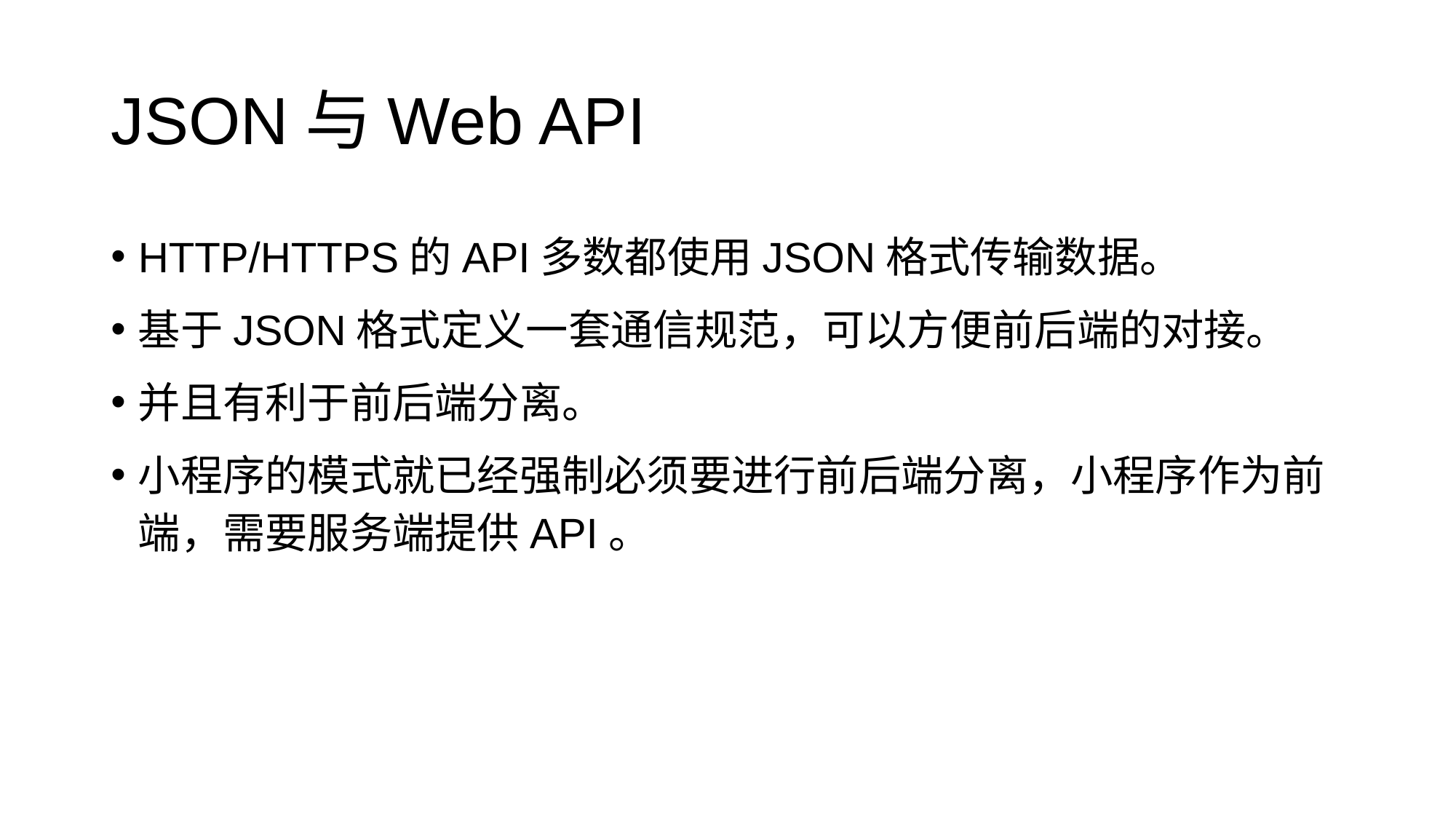

# JSON与Web API
HTTP/HTTPS的API多数都使用JSON格式传输数据。
基于JSON格式定义一套通信规范，可以方便前后端的对接。
并且有利于前后端分离。
小程序的模式就已经强制必须要进行前后端分离，小程序作为前端，需要服务端提供API。